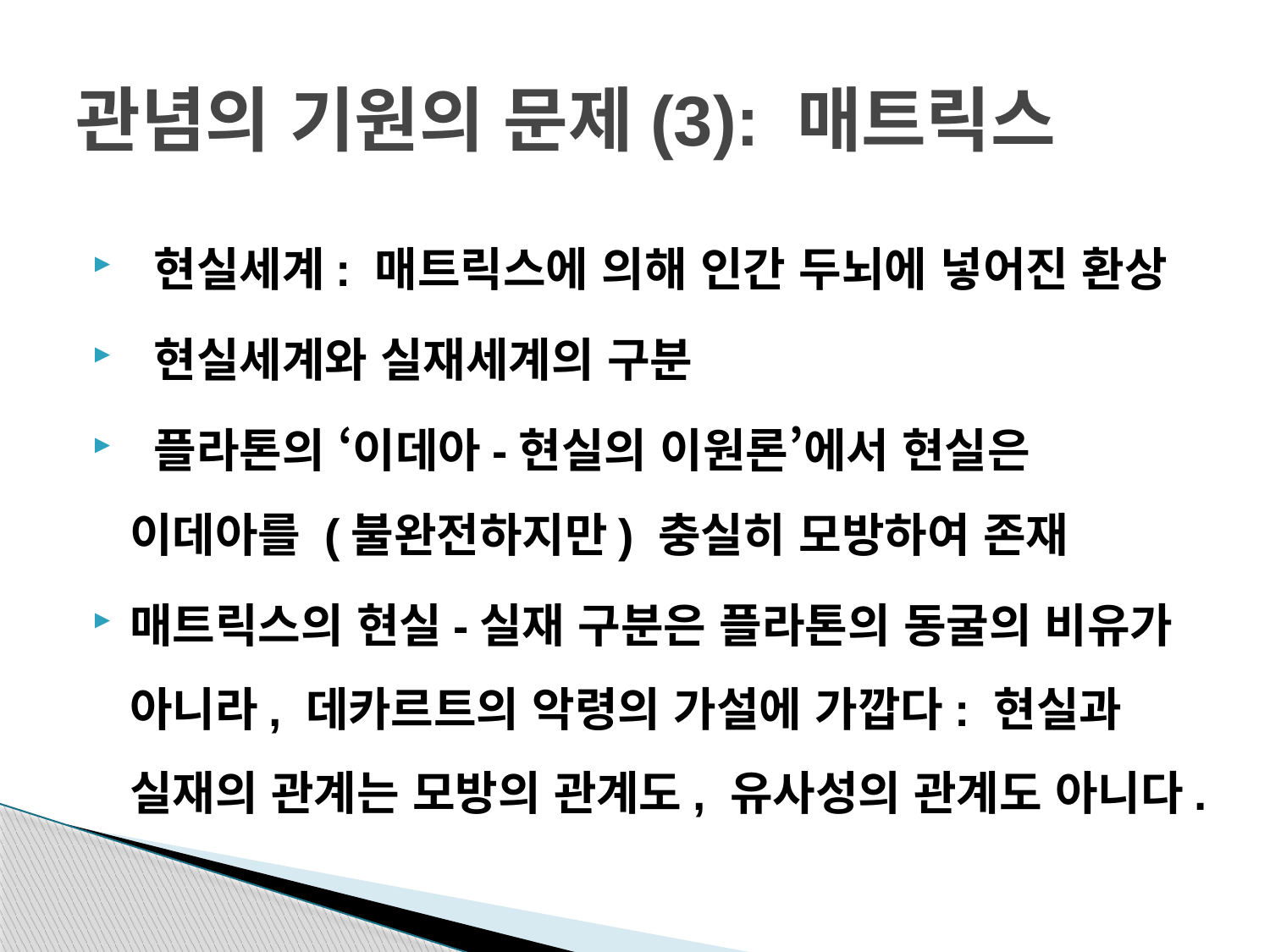

# 관념의 기원의 문제(3): 매트릭스
 현실세계: 매트릭스에 의해 인간 두뇌에 넣어진 환상
 현실세계와 실재세계의 구분
 플라톤의 ‘이데아-현실의 이원론’에서 현실은 이데아를 (불완전하지만) 충실히 모방하여 존재
매트릭스의 현실-실재 구분은 플라톤의 동굴의 비유가 아니라, 데카르트의 악령의 가설에 가깝다: 현실과 실재의 관계는 모방의 관계도, 유사성의 관계도 아니다.